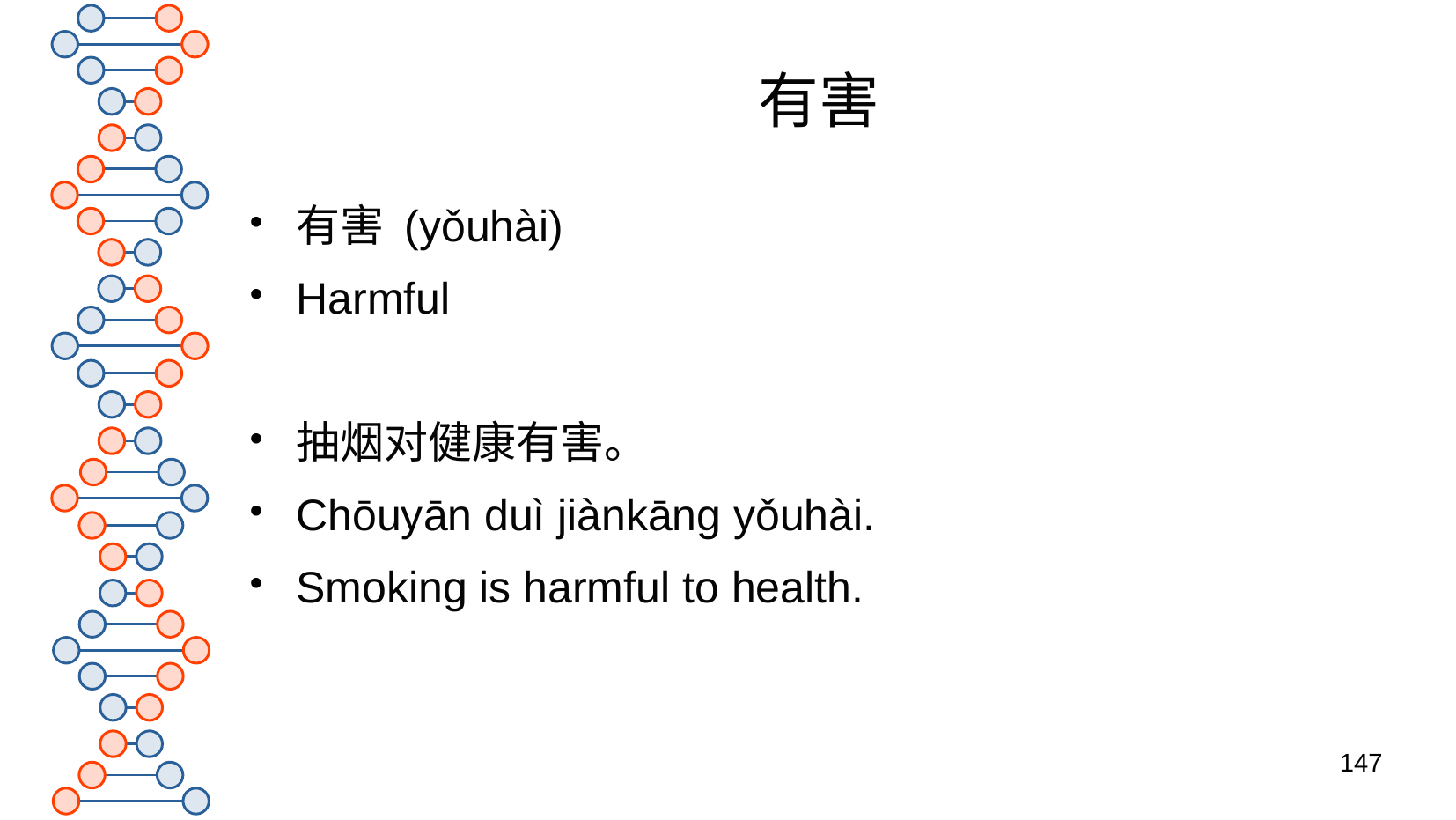

# 有害
有害 (yǒuhài)
Harmful

抽烟对健康有害。
Chōuyān duì jiànkāng yǒuhài.
Smoking is harmful to health.

147